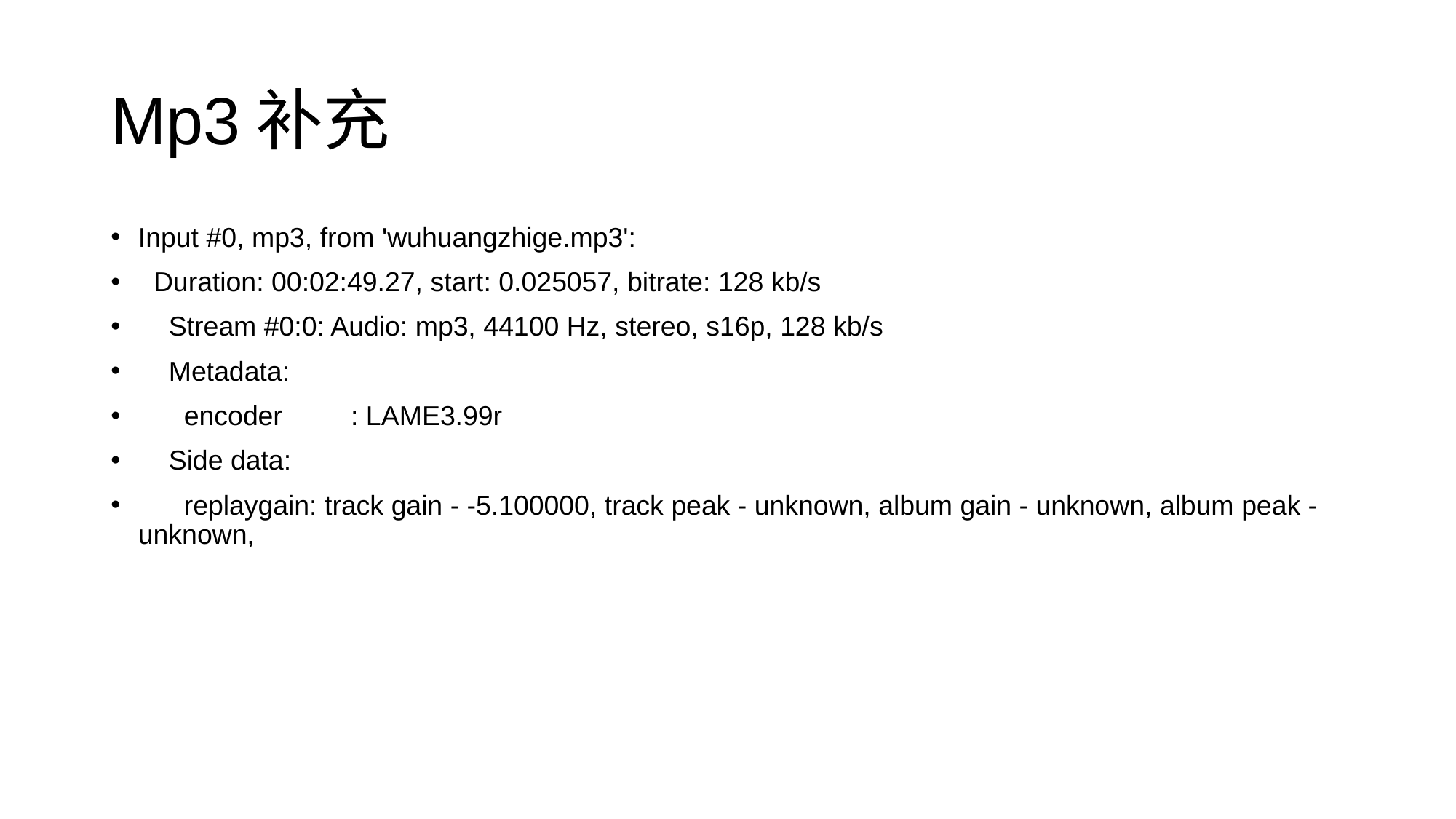

# Mp3补充
Input #0, mp3, from 'wuhuangzhige.mp3':
  Duration: 00:02:49.27, start: 0.025057, bitrate: 128 kb/s
    Stream #0:0: Audio: mp3, 44100 Hz, stereo, s16p, 128 kb/s
    Metadata:
      encoder         : LAME3.99r
    Side data:
      replaygain: track gain - -5.100000, track peak - unknown, album gain - unknown, album peak - unknown,